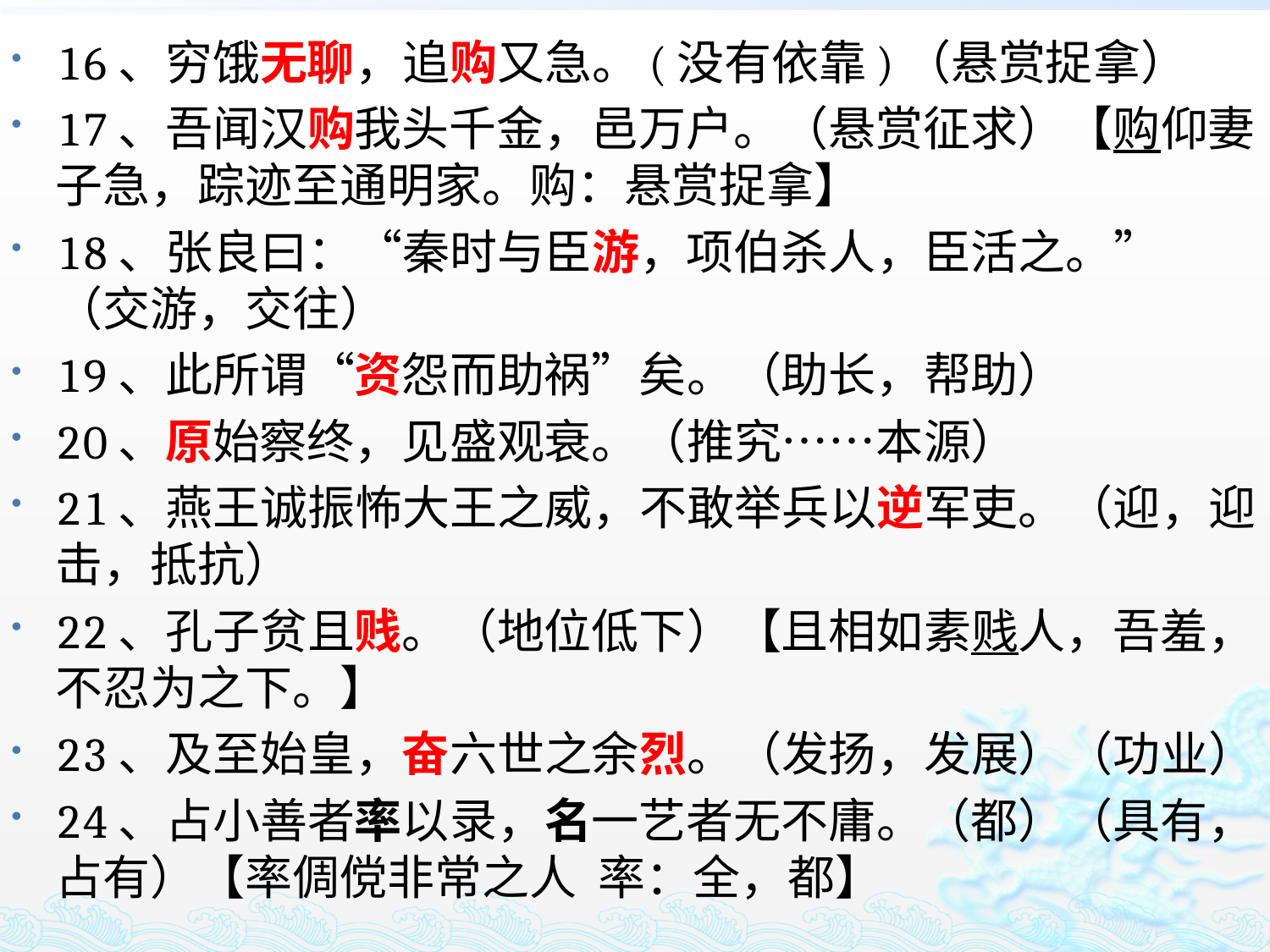

16、穷饿无聊，追购又急。(没有依靠)（悬赏捉拿）
17、吾闻汉购我头千金，邑万户。（悬赏征求）【购仰妻子急，踪迹至通明家。购：悬赏捉拿】
18、张良曰：“秦时与臣游，项伯杀人，臣活之。” （交游，交往）
19、此所谓“资怨而助祸”矣。（助长，帮助）
20、原始察终，见盛观衰。（推究……本源）
21、燕王诚振怖大王之威，不敢举兵以逆军吏。（迎，迎击，抵抗）
22、孔子贫且贱。（地位低下）【且相如素贱人，吾羞，不忍为之下。】
23、及至始皇，奋六世之余烈。（发扬，发展）（功业）
24、占小善者率以录，名一艺者无不庸。（都）（具有，占有）【率倜傥非常之人  率：全，都】